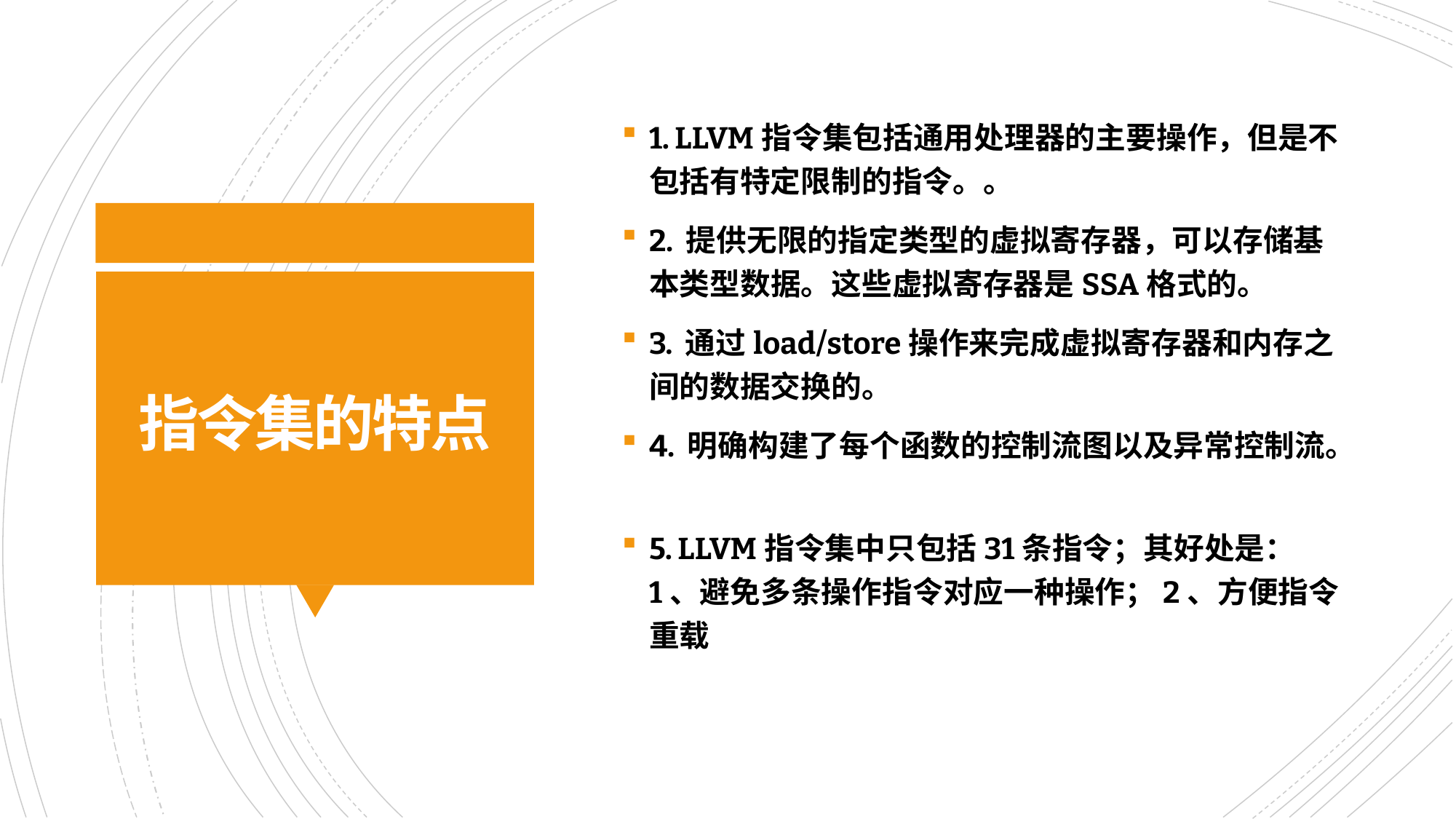

1. LLVM指令集包括通用处理器的主要操作，但是不包括有特定限制的指令。。
2. 提供无限的指定类型的虚拟寄存器，可以存储基本类型数据。这些虚拟寄存器是SSA格式的。
3. 通过load/store操作来完成虚拟寄存器和内存之间的数据交换的。
4. 明确构建了每个函数的控制流图以及异常控制流。
5. LLVM指令集中只包括31条指令；其好处是：1、避免多条操作指令对应一种操作；2、方便指令重载

# 指令集的特点